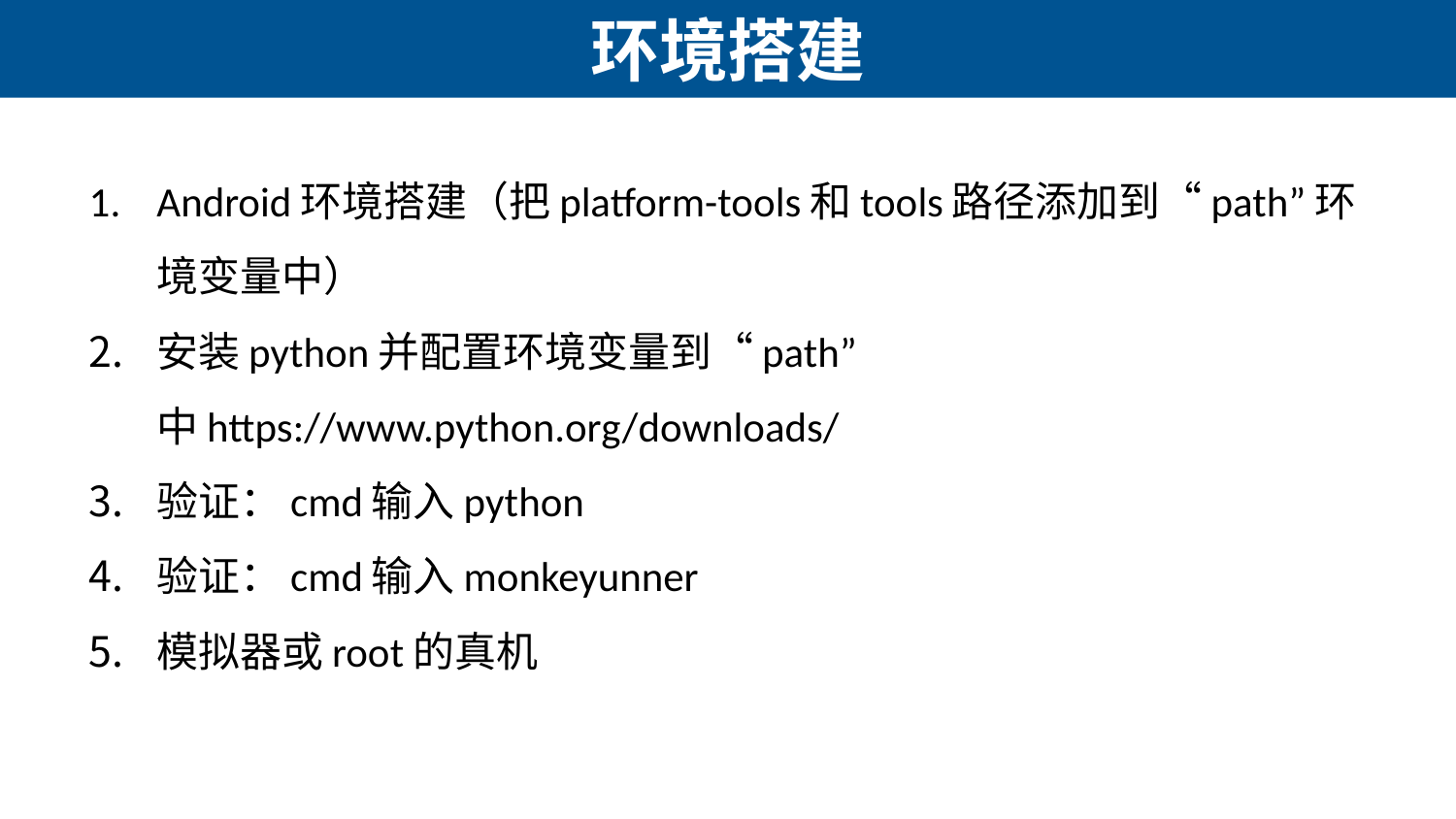

# 环境搭建
Android环境搭建（把platform-tools和tools路径添加到“path”环境变量中）
安装python并配置环境变量到“path” 中https://www.python.org/downloads/
验证：cmd输入python
验证：cmd输入monkeyunner
模拟器或root的真机